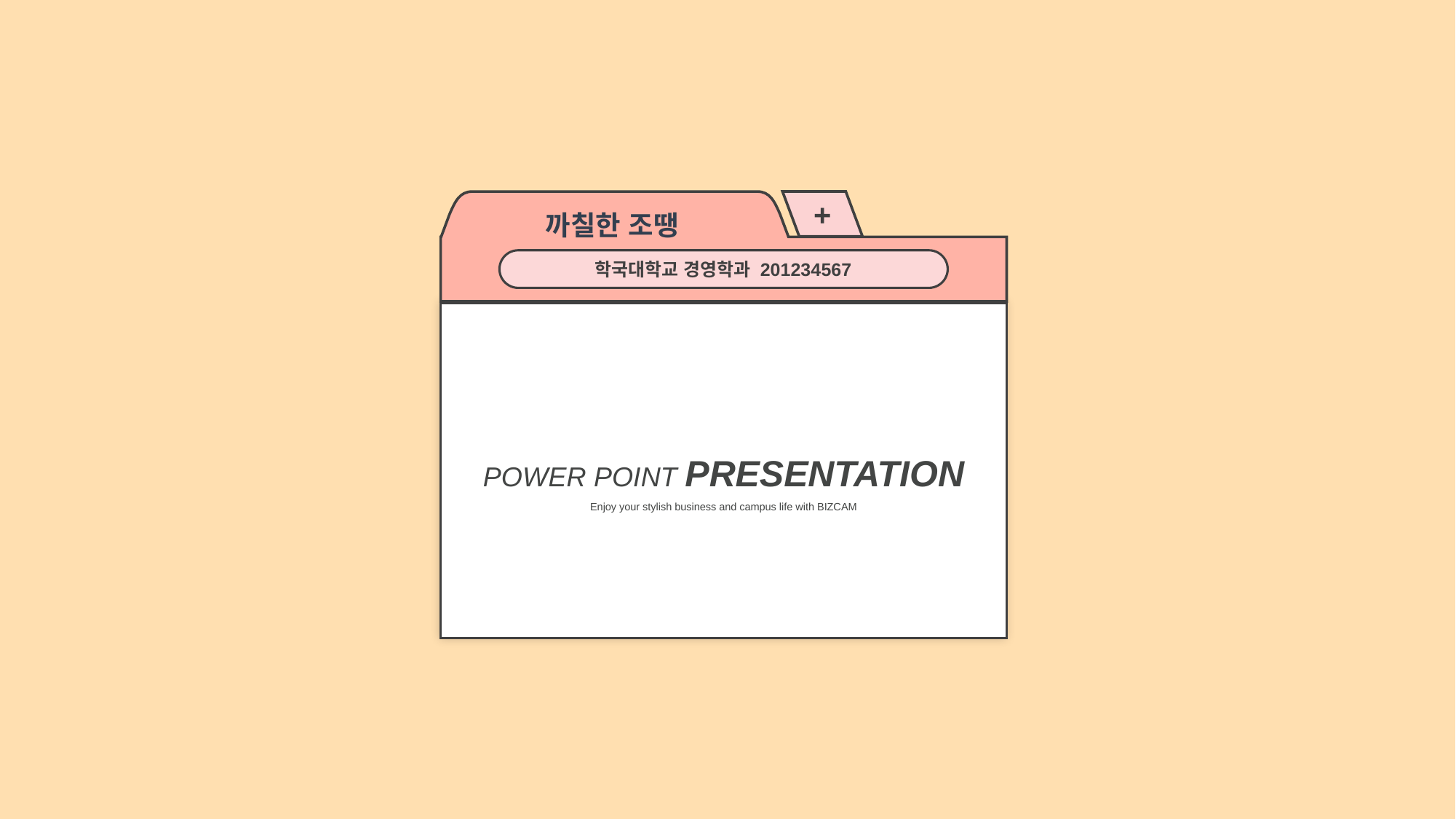

까칠한 조땡
+

학국대학교 경영학과 201234567
POWER POINT PRESENTATION
Enjoy your stylish business and campus life with BIZCAM